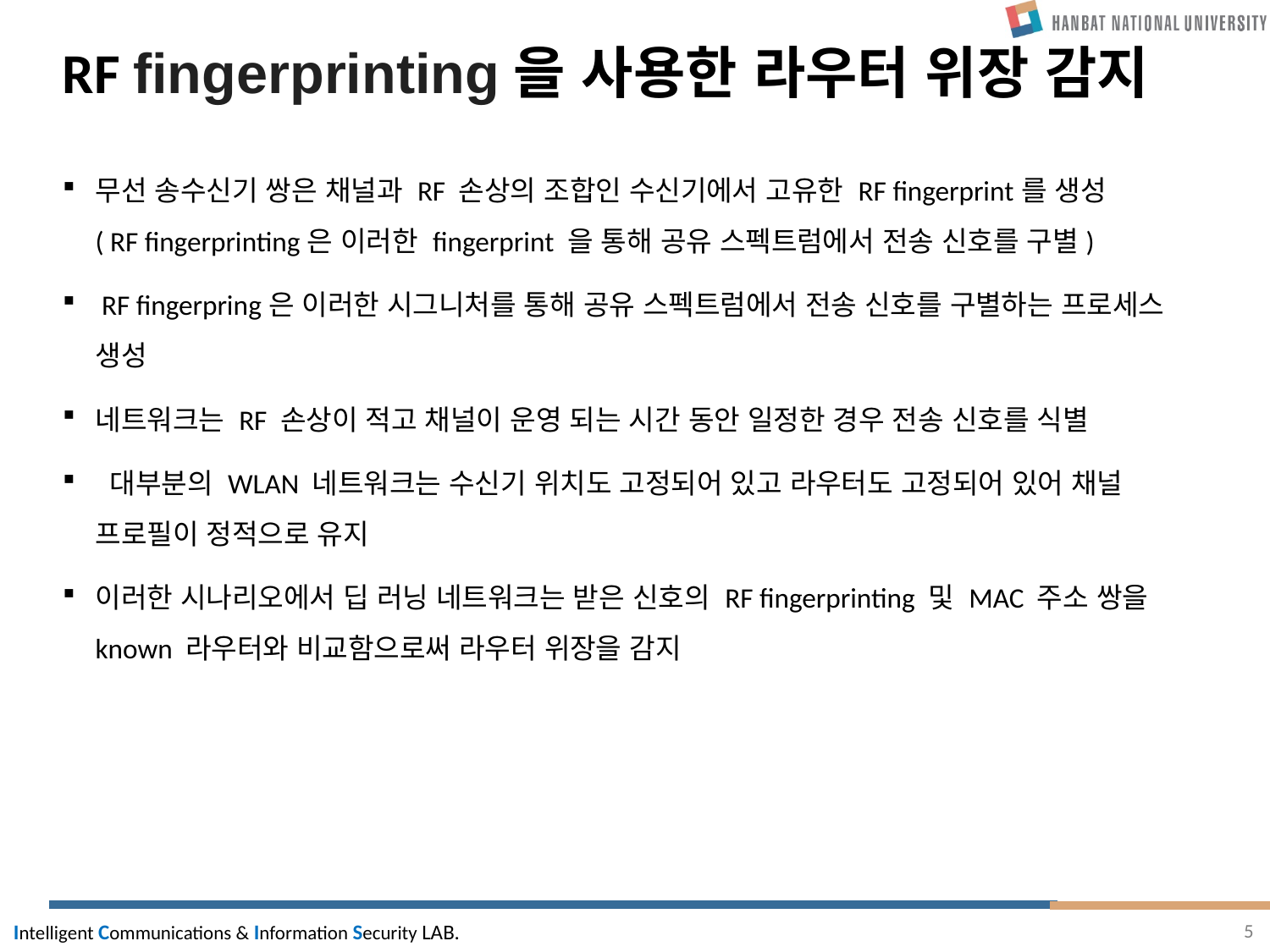

# RF fingerprinting을 사용한 라우터 위장 감지
무선 송수신기 쌍은 채널과 RF 손상의 조합인 수신기에서 고유한 RF fingerprint를 생성
( RF fingerprinting은 이러한 fingerprint 을 통해 공유 스펙트럼에서 전송 신호를 구별)
 RF fingerpring은 이러한 시그니처를 통해 공유 스펙트럼에서 전송 신호를 구별하는 프로세스 생성
네트워크는 RF 손상이 적고 채널이 운영 되는 시간 동안 일정한 경우 전송 신호를 식별
 대부분의 WLAN 네트워크는 수신기 위치도 고정되어 있고 라우터도 고정되어 있어 채널 프로필이 정적으로 유지
이러한 시나리오에서 딥 러닝 네트워크는 받은 신호의 RF fingerprinting 및 MAC 주소 쌍을 known 라우터와 비교함으로써 라우터 위장을 감지
5